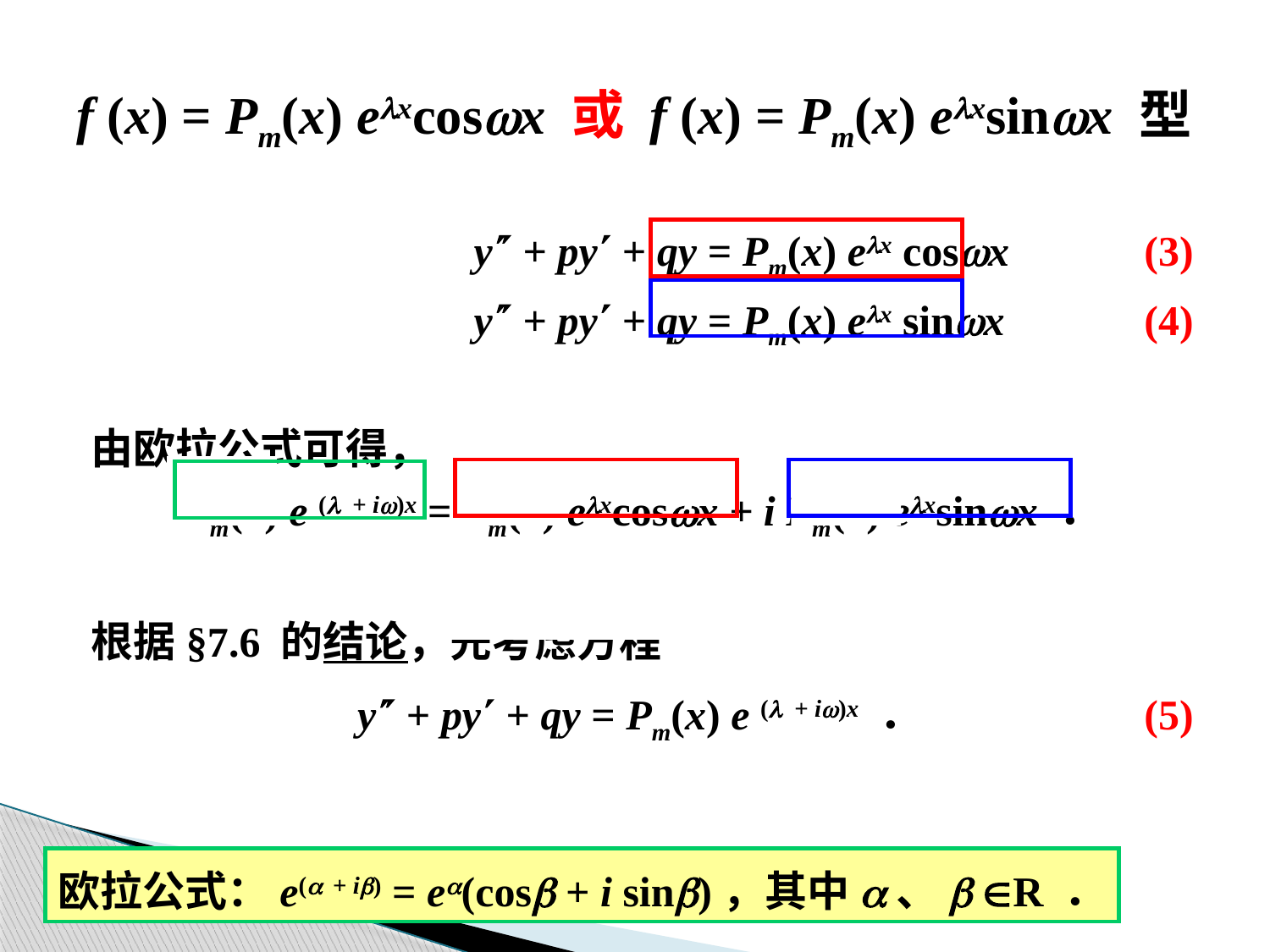

# f (x) = Pm(x) eλxcosωx 或 f (x) = Pm(x) eλxsinωx 型
y″ + py′ + qy = Pm(x) eλx cosωx		(3)
y″ + py′ + qy = Pm(x) eλx sinωx		(4)

由欧拉公式可得，
Pm(x) e (λ + iω)x = Pm(x) eλxcosωx + i Pm(x) eλxsinωx ．

根据§7.6 的结论，先考虑方程
 y″ + py′ + qy = Pm(x) e (λ + iω)x ．		(5)

欧拉公式：e(α + iβ) = eα(cosβ + i sinβ)，其中α、β ∈R ．